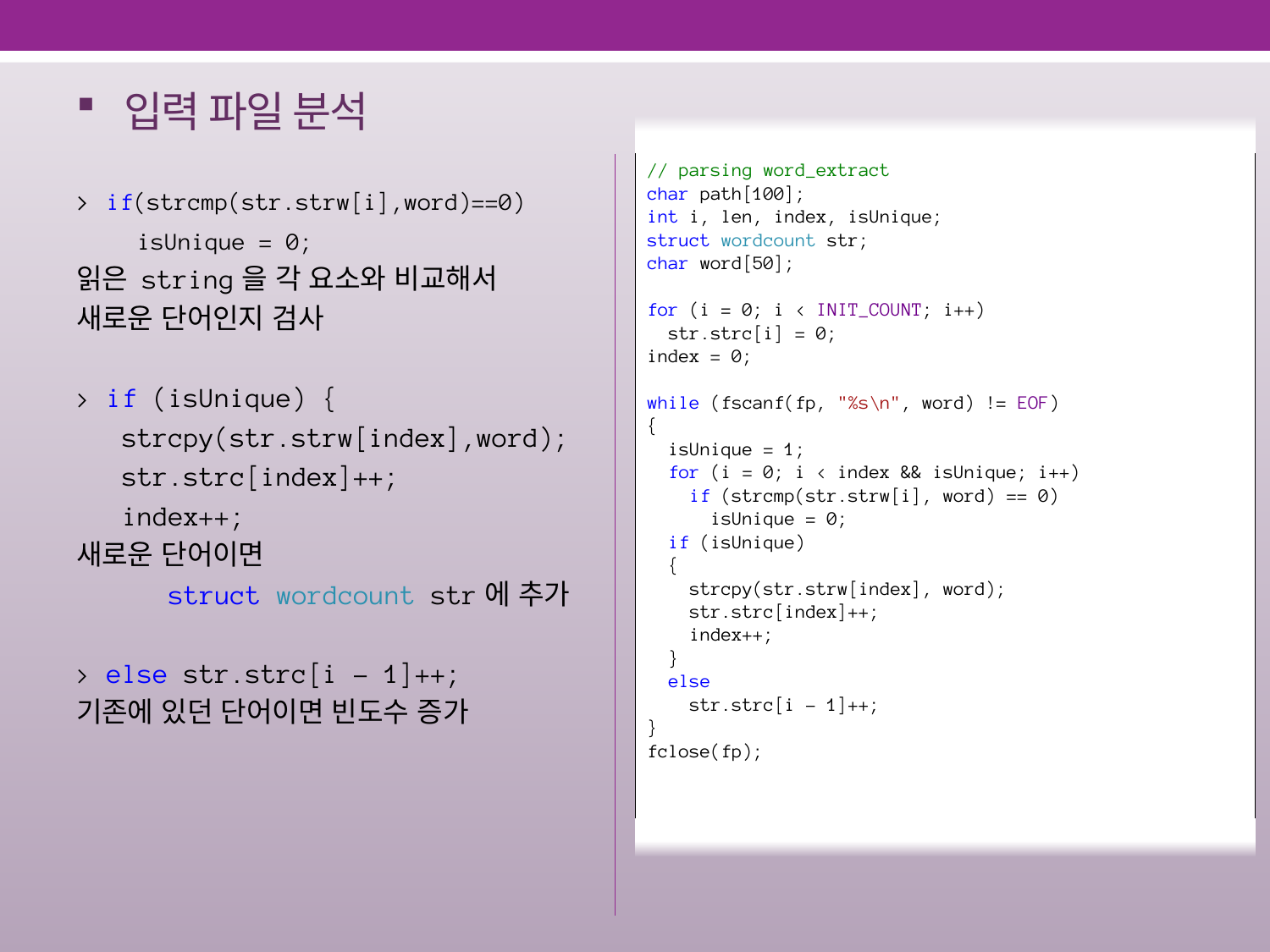

# 입력 파일 분석

// parsing word_extract
char path[100];
int i, len, index, isUnique;
struct wordcount str;
char word[50];

for (i = 0; i < INIT_COUNT; i++)
  str.strc[i] = 0;
index = 0;

while (fscanf(fp, "%s\n", word) != EOF)
{
  isUnique = 1;
  for (i = 0; i < index && isUnique; i++)
    if (strcmp(str.strw[i], word) == 0)
      isUnique = 0;
  if (isUnique)
  {
    strcpy(str.strw[index], word);
    str.strc[index]++;
    index++;
  }
  else
    str.strc[i - 1]++;
}
fclose(fp);

> if(strcmp(str.strw[i],word)==0)
    isUnique = 0;
읽은 string을 각 요소와 비교해서
새로운 단어인지 검사

> if (isUnique) {
   strcpy(str.strw[index],word);
   str.strc[index]++;
   index++;
새로운 단어이면
      struct wordcount str에 추가

> else str.strc[i - 1]++;
기존에 있던 단어이면 빈도수 증가